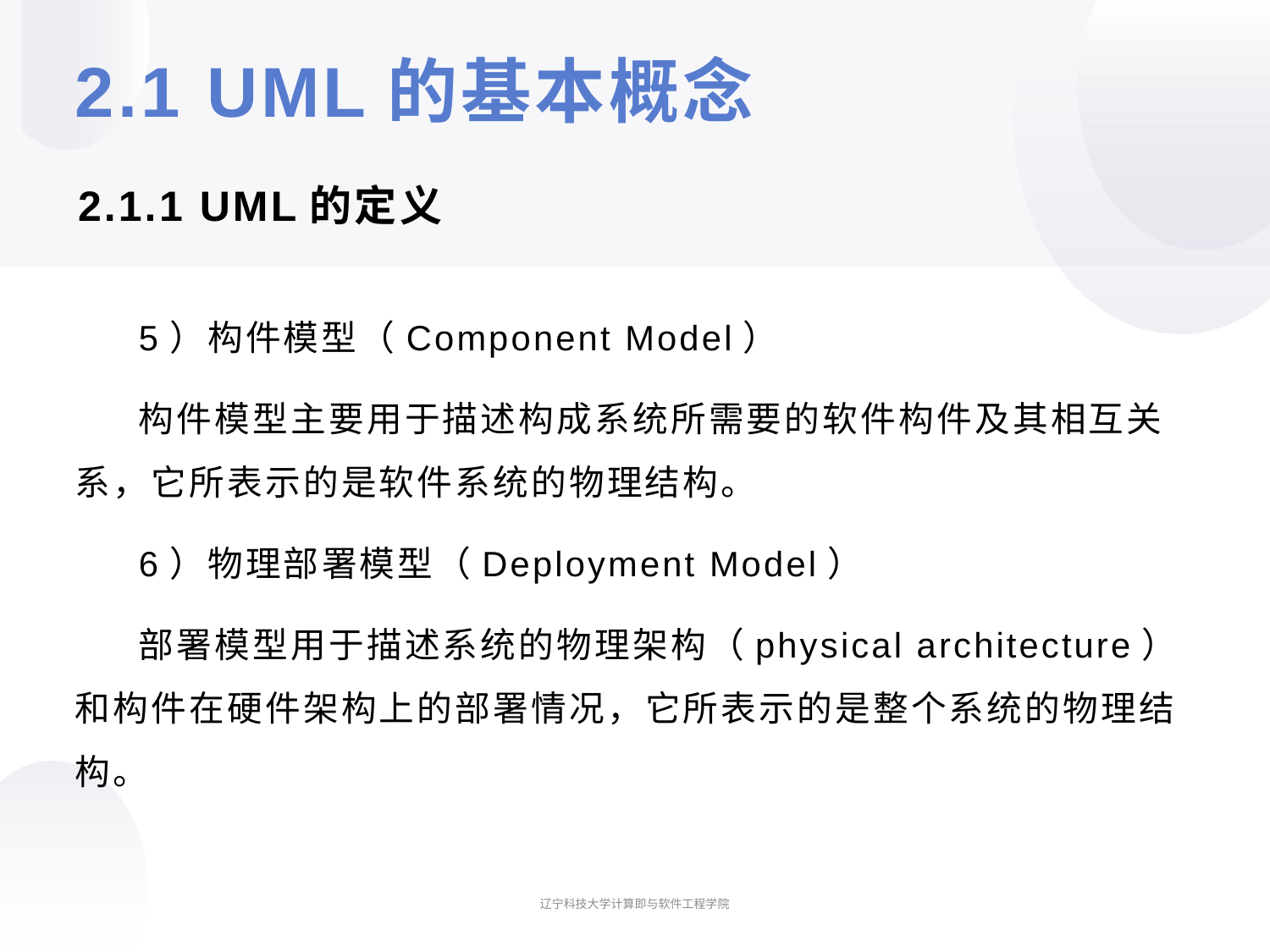

# 2.1 UML的基本概念
2.1.1 UML的定义

5）构件模型（Component Model）
构件模型主要用于描述构成系统所需要的软件构件及其相互关系，它所表示的是软件系统的物理结构。
6）物理部署模型（Deployment Model）
部署模型用于描述系统的物理架构（physical architecture）和构件在硬件架构上的部署情况，它所表示的是整个系统的物理结构。

辽宁科技大学计算即与软件工程学院
12